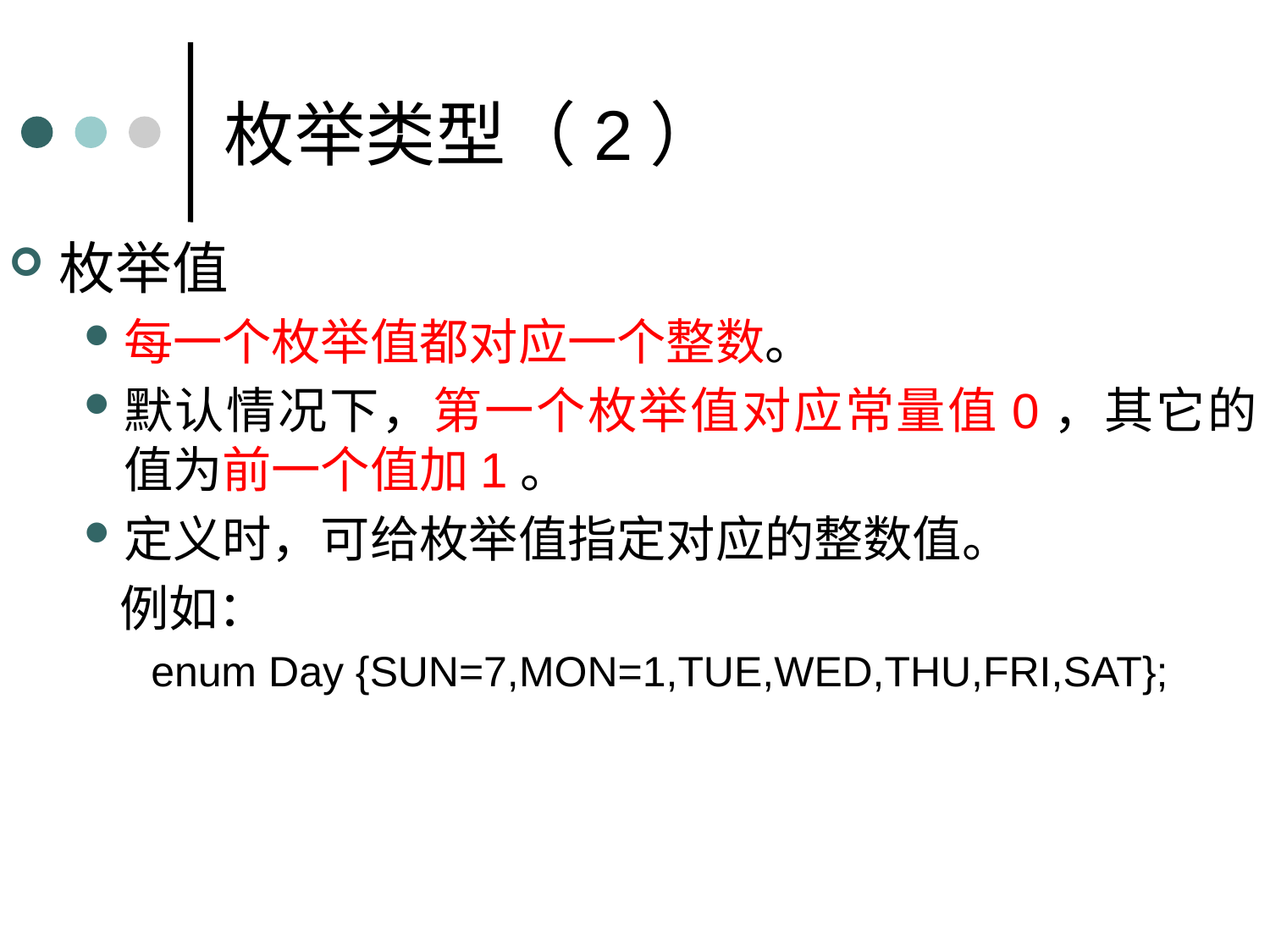

枚举类型（2）
枚举值
每一个枚举值都对应一个整数。
默认情况下，第一个枚举值对应常量值0，其它的值为前一个值加1。
定义时，可给枚举值指定对应的整数值。
         例如：
            enum Day {SUN=7,MON=1,TUE,WED,THU,FRI,SAT};